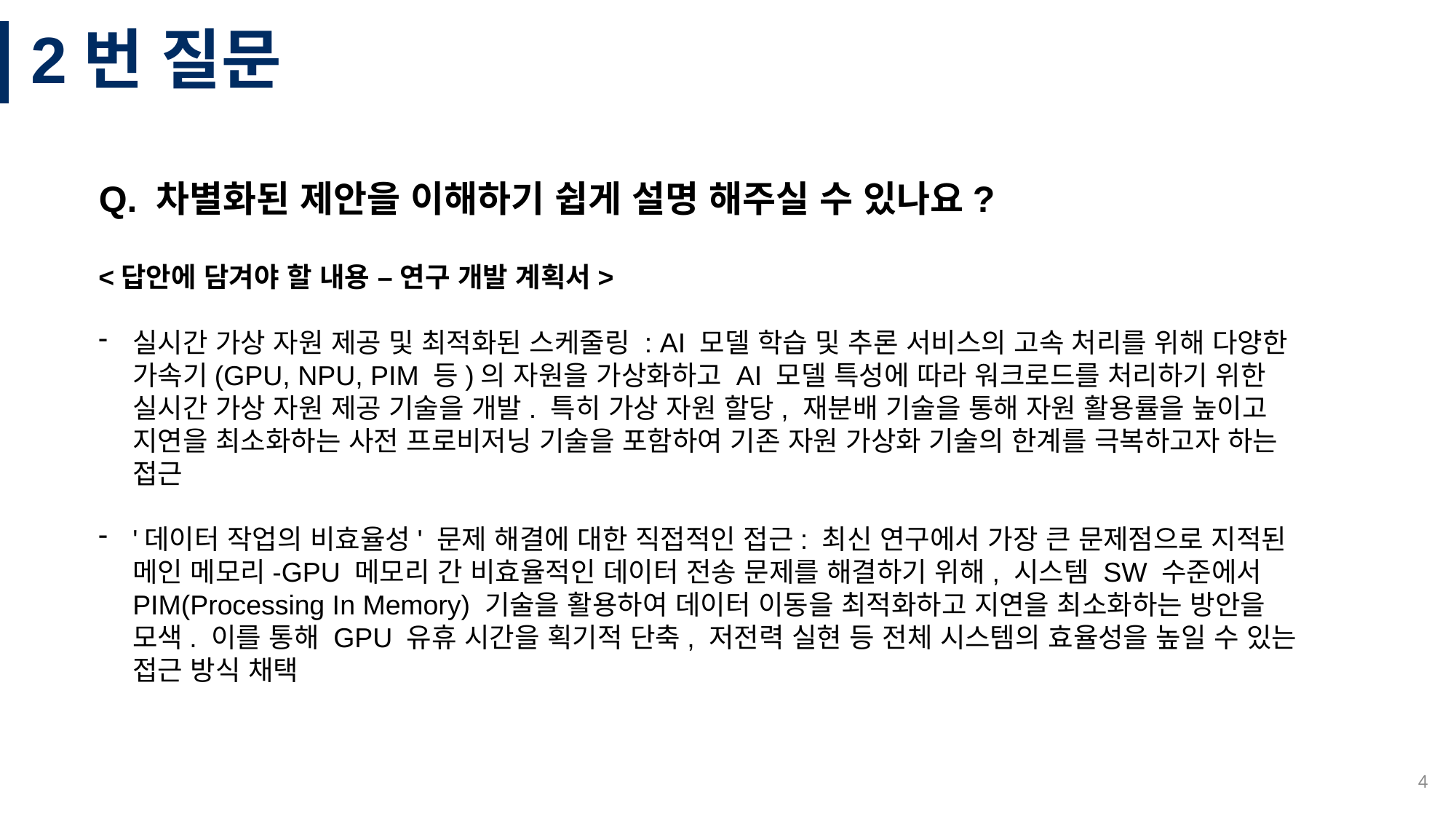

# 2번 질문
Q. 차별화된 제안을 이해하기 쉽게 설명 해주실 수 있나요?
<답안에 담겨야 할 내용 – 연구 개발 계획서>

실시간 가상 자원 제공 및 최적화된 스케줄링 : AI 모델 학습 및 추론 서비스의 고속 처리를 위해 다양한 가속기(GPU, NPU, PIM 등)의 자원을 가상화하고 AI 모델 특성에 따라 워크로드를 처리하기 위한 실시간 가상 자원 제공 기술을 개발. 특히 가상 자원 할당, 재분배 기술을 통해 자원 활용률을 높이고 지연을 최소화하는 사전 프로비저닝 기술을 포함하여 기존 자원 가상화 기술의 한계를 극복하고자 하는 접근

'데이터 작업의 비효율성' 문제 해결에 대한 직접적인 접근: 최신 연구에서 가장 큰 문제점으로 지적된 메인 메모리-GPU 메모리 간 비효율적인 데이터 전송 문제를 해결하기 위해, 시스템 SW 수준에서 PIM(Processing In Memory) 기술을 활용하여 데이터 이동을 최적화하고 지연을 최소화하는 방안을 모색. 이를 통해 GPU 유휴 시간을 획기적 단축, 저전력 실현 등 전체 시스템의 효율성을 높일 수 있는 접근 방식 채택

4